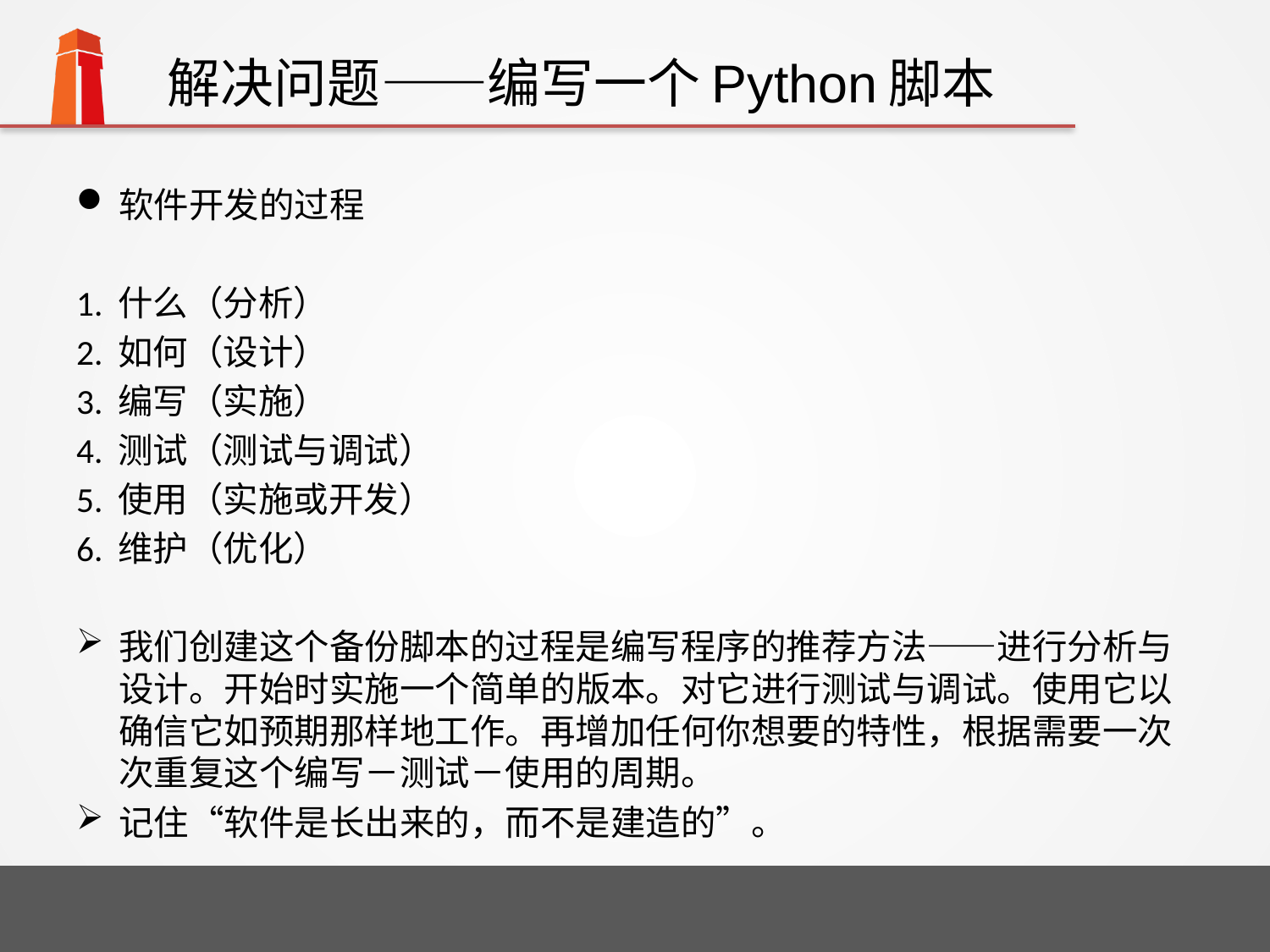

# 解决问题——编写一个Python脚本
软件开发的过程

1. 什么（分析）
2. 如何（设计）
3. 编写（实施）
4. 测试（测试与调试）
5. 使用（实施或开发）
6. 维护（优化）

我们创建这个备份脚本的过程是编写程序的推荐方法——进行分析与设计。开始时实施一个简单的版本。对它进行测试与调试。使用它以确信它如预期那样地工作。再增加任何你想要的特性，根据需要一次次重复这个编写－测试－使用的周期。
记住“软件是长出来的，而不是建造的”。